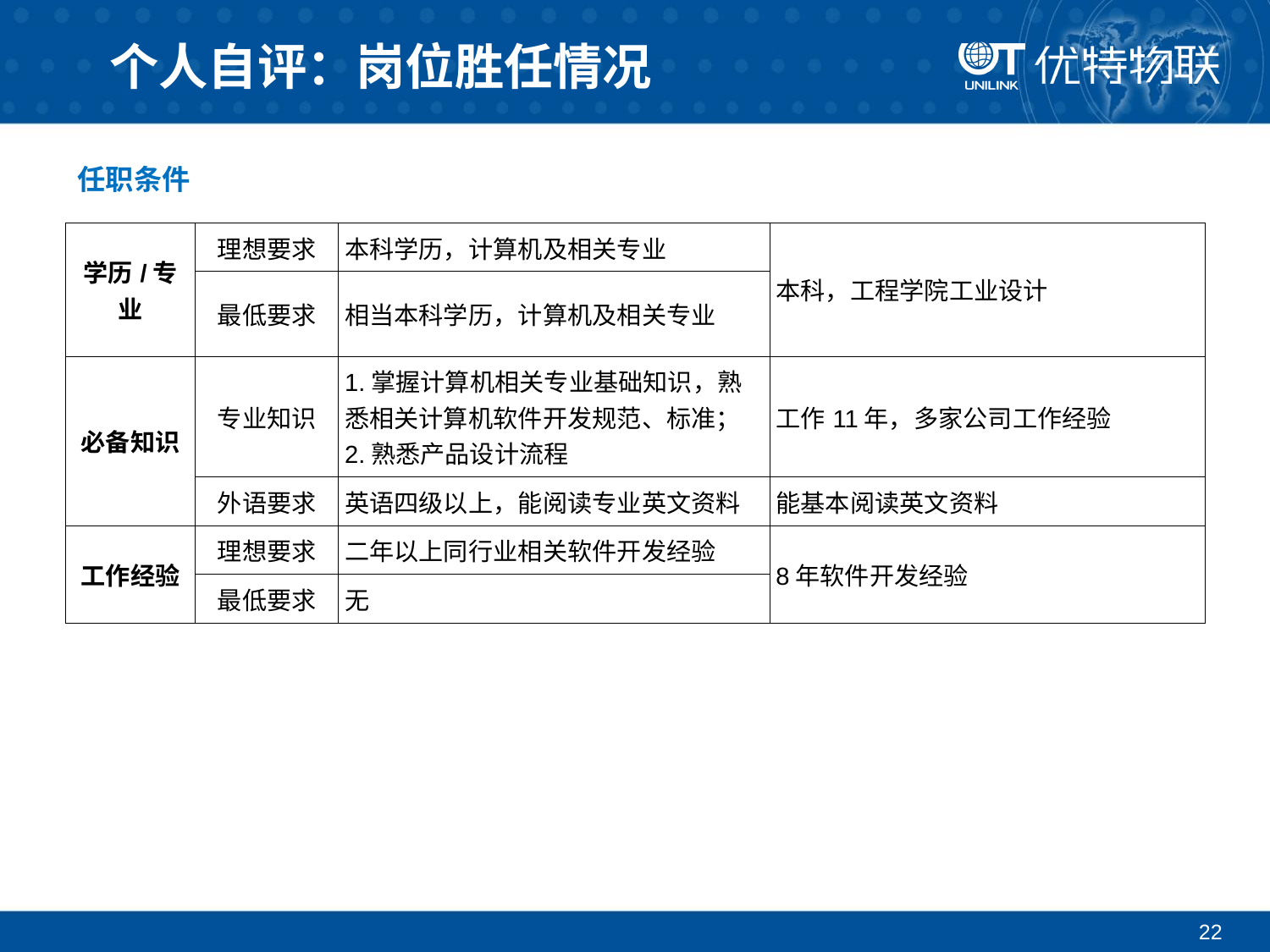

个人自评：岗位胜任情况
任职条件
| 学历/专业 | 理想要求 | 本科学历，计算机及相关专业 | 本科，工程学院工业设计 |
| --- | --- | --- | --- |
|  | 最低要求 | 相当本科学历，计算机及相关专业 |  |
| 必备知识 | 专业知识 | 1.掌握计算机相关专业基础知识，熟悉相关计算机软件开发规范、标准； 2.熟悉产品设计流程 | 工作11年，多家公司工作经验 |
|  | 外语要求 | 英语四级以上，能阅读专业英文资料 | 能基本阅读英文资料 |
| 工作经验 | 理想要求 | 二年以上同行业相关软件开发经验 | 8年软件开发经验 |
|  | 最低要求 | 无 |  |
22